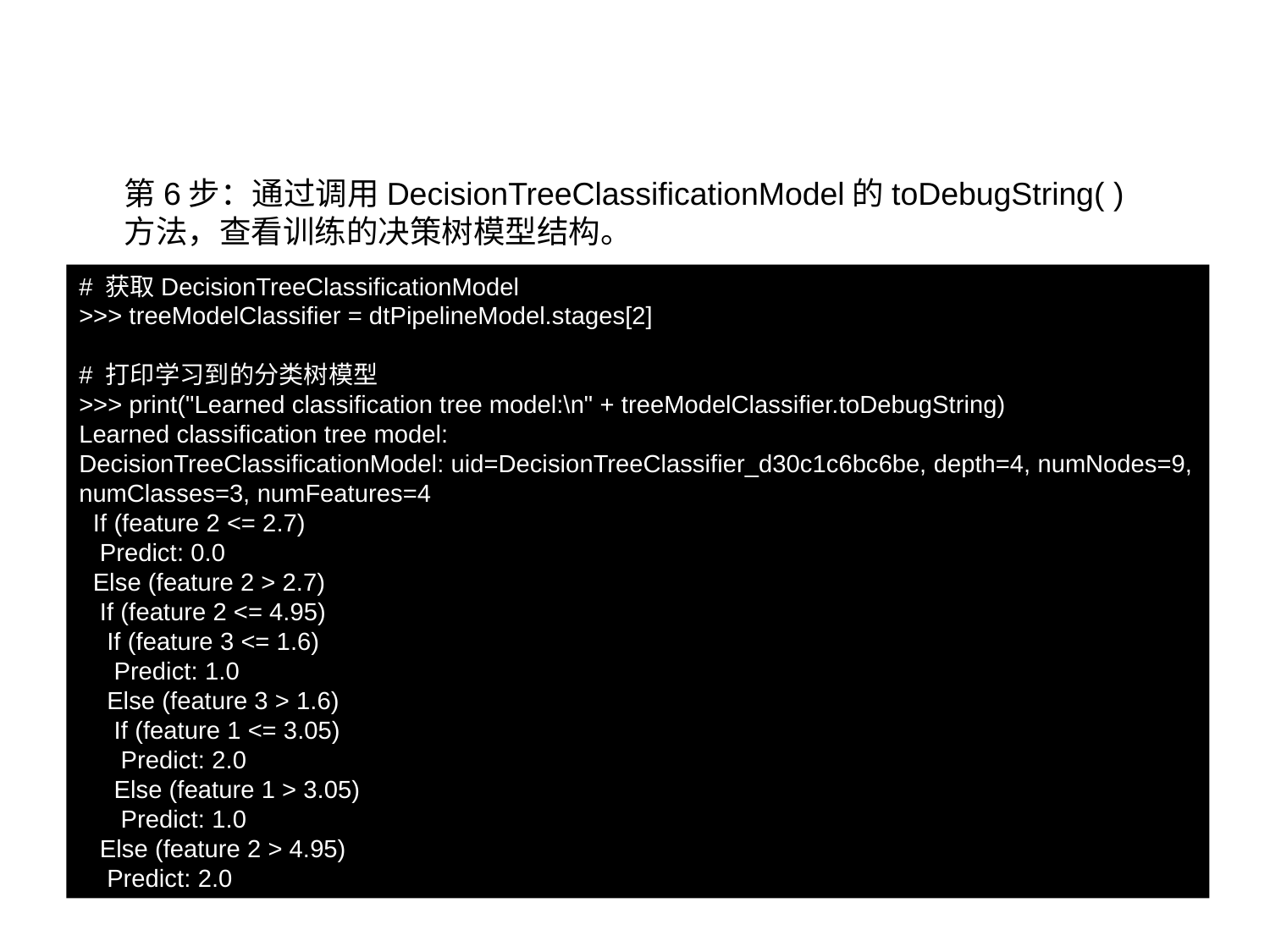

9.7.2 决策树分类算法
第6步：通过调用DecisionTreeClassificationModel的toDebugString( )方法，查看训练的决策树模型结构。
# 获取DecisionTreeClassificationModel
>>> treeModelClassifier = dtPipelineModel.stages[2]

# 打印学习到的分类树模型
>>> print("Learned classification tree model:\n" + treeModelClassifier.toDebugString)
Learned classification tree model:
DecisionTreeClassificationModel: uid=DecisionTreeClassifier_d30c1c6bc6be, depth=4, numNodes=9, numClasses=3, numFeatures=4
  If (feature 2 <= 2.7)
   Predict: 0.0
  Else (feature 2 > 2.7)
   If (feature 2 <= 4.95)
    If (feature 3 <= 1.6)
     Predict: 1.0
    Else (feature 3 > 1.6)
     If (feature 1 <= 3.05)
      Predict: 2.0
     Else (feature 1 > 3.05)
      Predict: 1.0
   Else (feature 2 > 4.95)
    Predict: 2.0